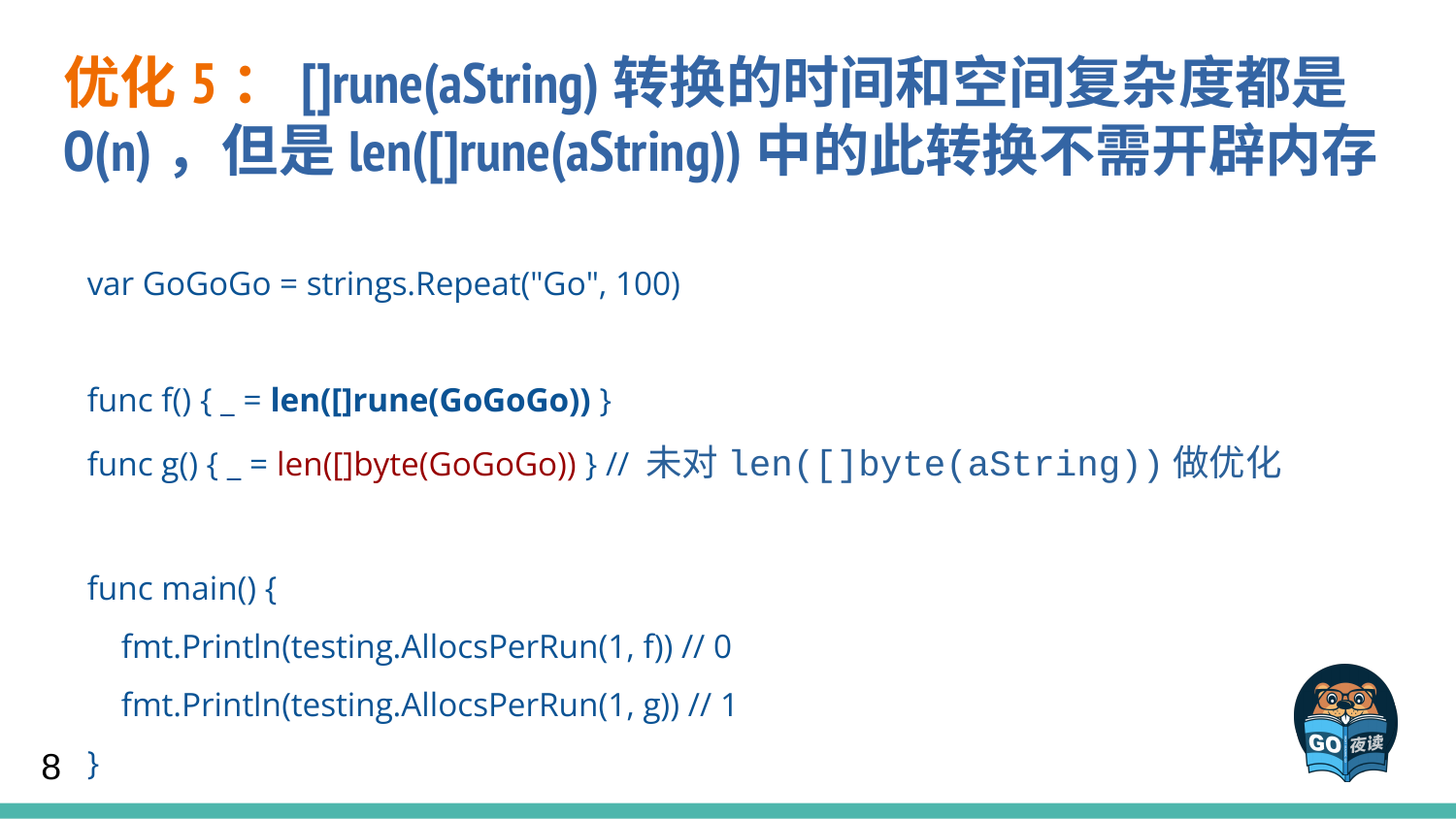

优化5：[]rune(aString)转换的时间和空间复杂度都是O(n)，但是len([]rune(aString))中的此转换不需开辟内存
var GoGoGo = strings.Repeat("Go", 100)

func f() { _ = len([]rune(GoGoGo)) }
func g() { _ = len([]byte(GoGoGo)) } // 未对len([]byte(aString))做优化

func main() {
    fmt.Println(testing.AllocsPerRun(1, f)) // 0
    fmt.Println(testing.AllocsPerRun(1, g)) // 1
}
8